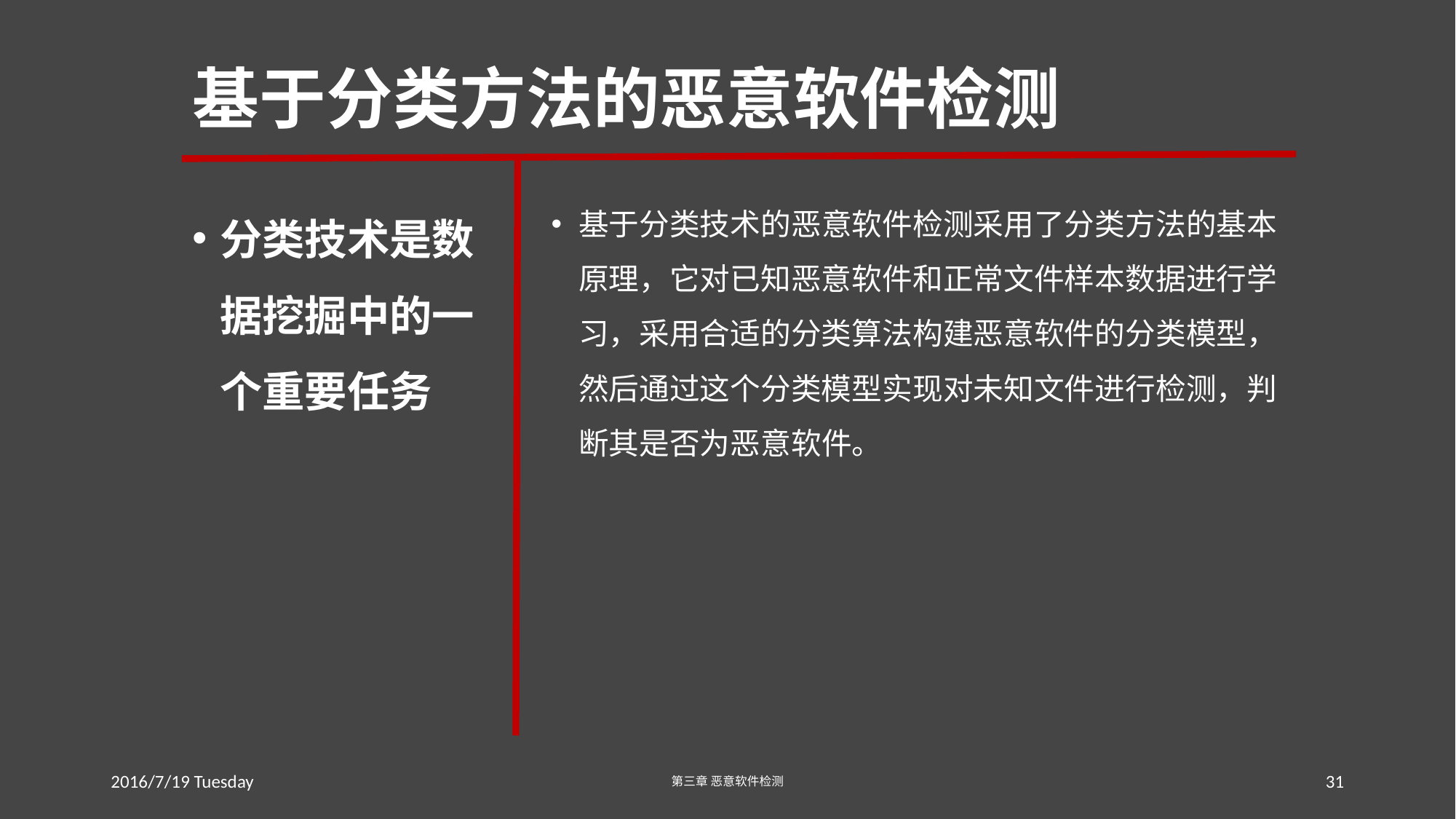

# 基于分类方法的恶意软件检测
分类技术是数据挖掘中的一个重要任务
基于分类技术的恶意软件检测采用了分类方法的基本原理，它对已知恶意软件和正常文件样本数据进行学习，采用合适的分类算法构建恶意软件的分类模型，然后通过这个分类模型实现对未知文件进行检测，判断其是否为恶意软件。
2016/7/19 Tuesday
第三章 恶意软件检测
31